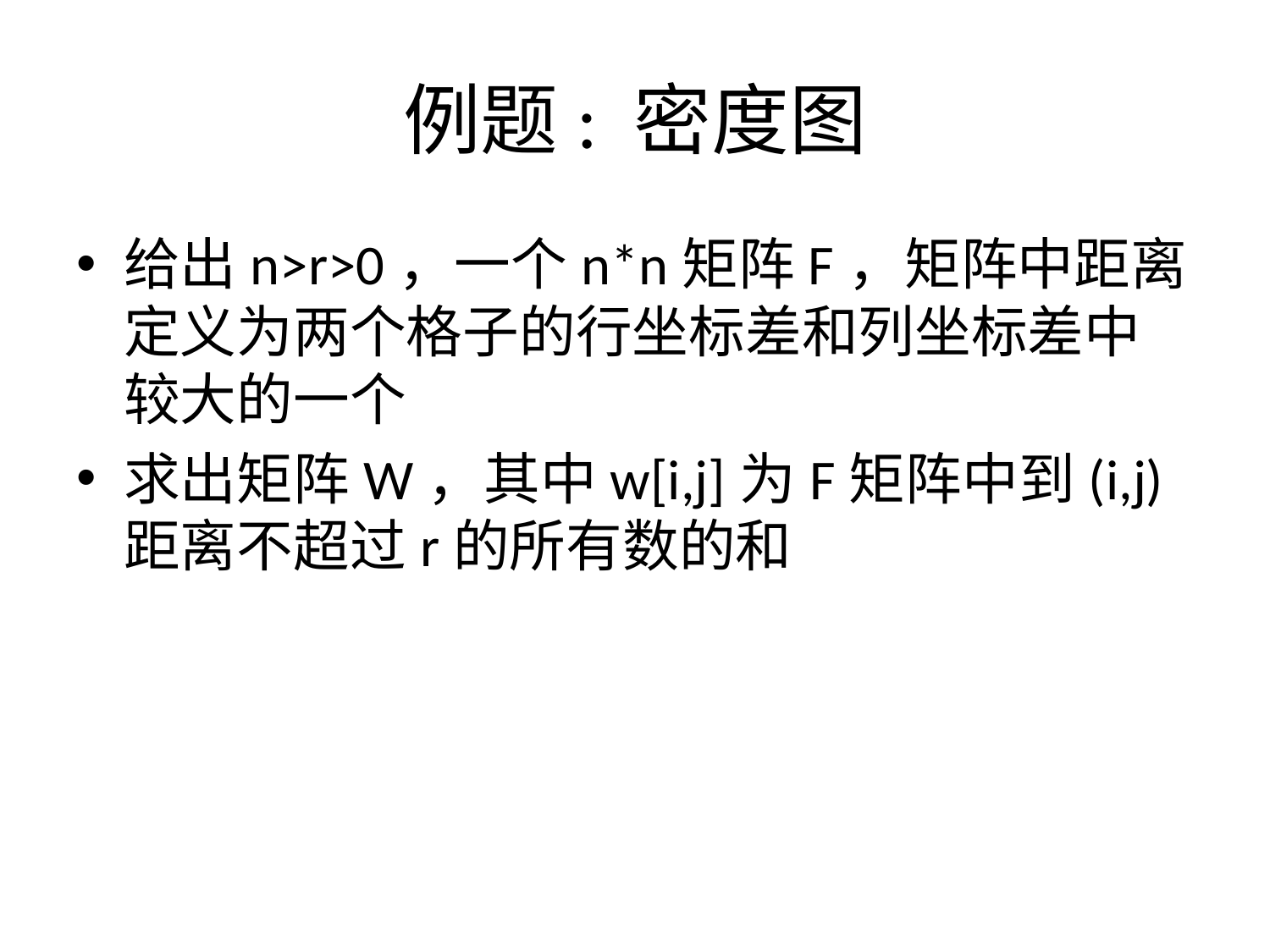

# 例题: 密度图
给出n>r>0，一个n*n矩阵F，矩阵中距离定义为两个格子的行坐标差和列坐标差中较大的一个
求出矩阵W，其中w[i,j]为F矩阵中到(i,j)距离不超过r的所有数的和